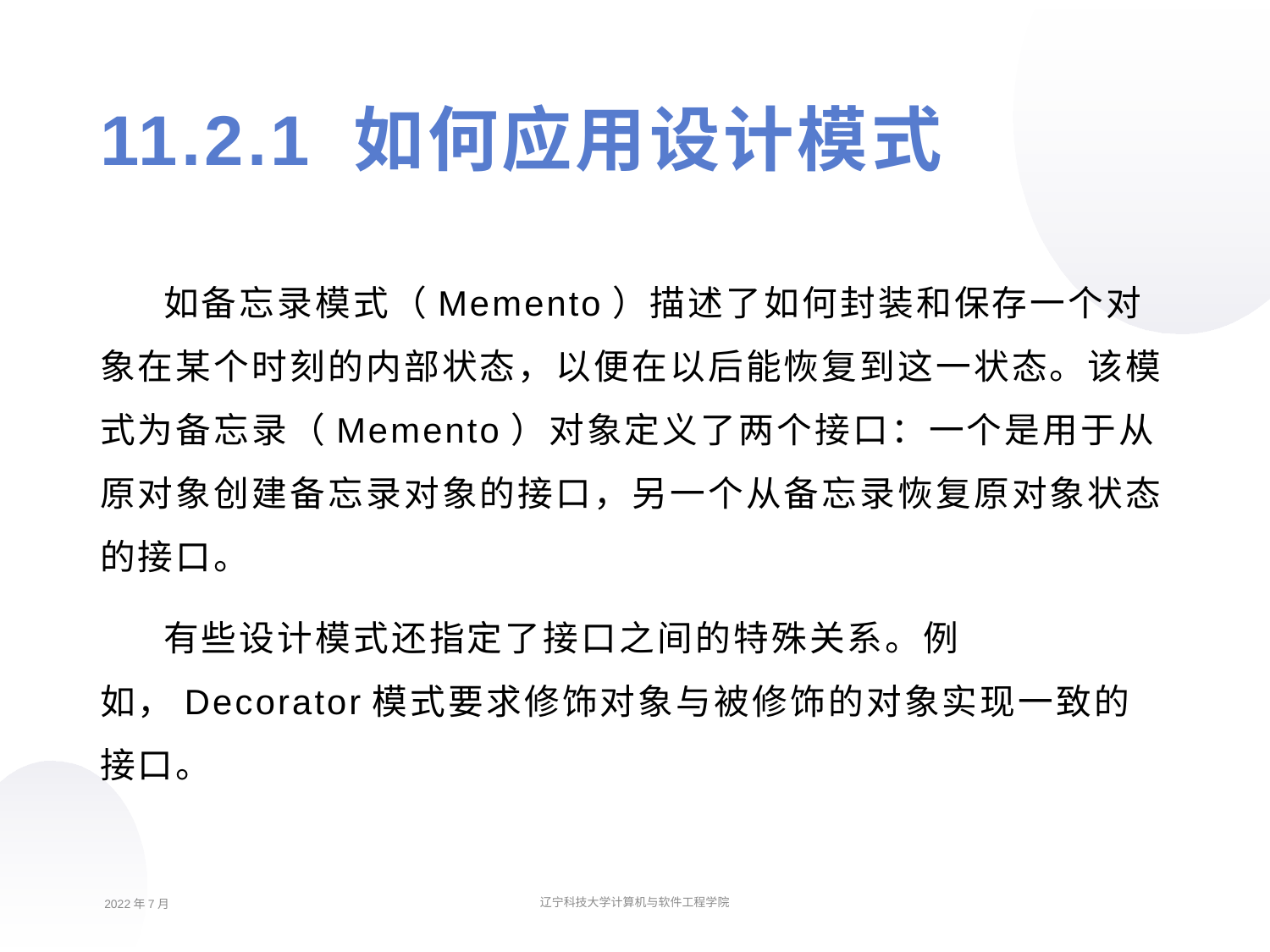

11.2.1 如何应用设计模式
如备忘录模式（Memento）描述了如何封装和保存一个对象在某个时刻的内部状态，以便在以后能恢复到这一状态。该模式为备忘录（Memento）对象定义了两个接口：一个是用于从原对象创建备忘录对象的接口，另一个从备忘录恢复原对象状态的接口。
有些设计模式还指定了接口之间的特殊关系。例如，Decorator模式要求修饰对象与被修饰的对象实现一致的接口。

2022年7月
辽宁科技大学计算机与软件工程学院
22